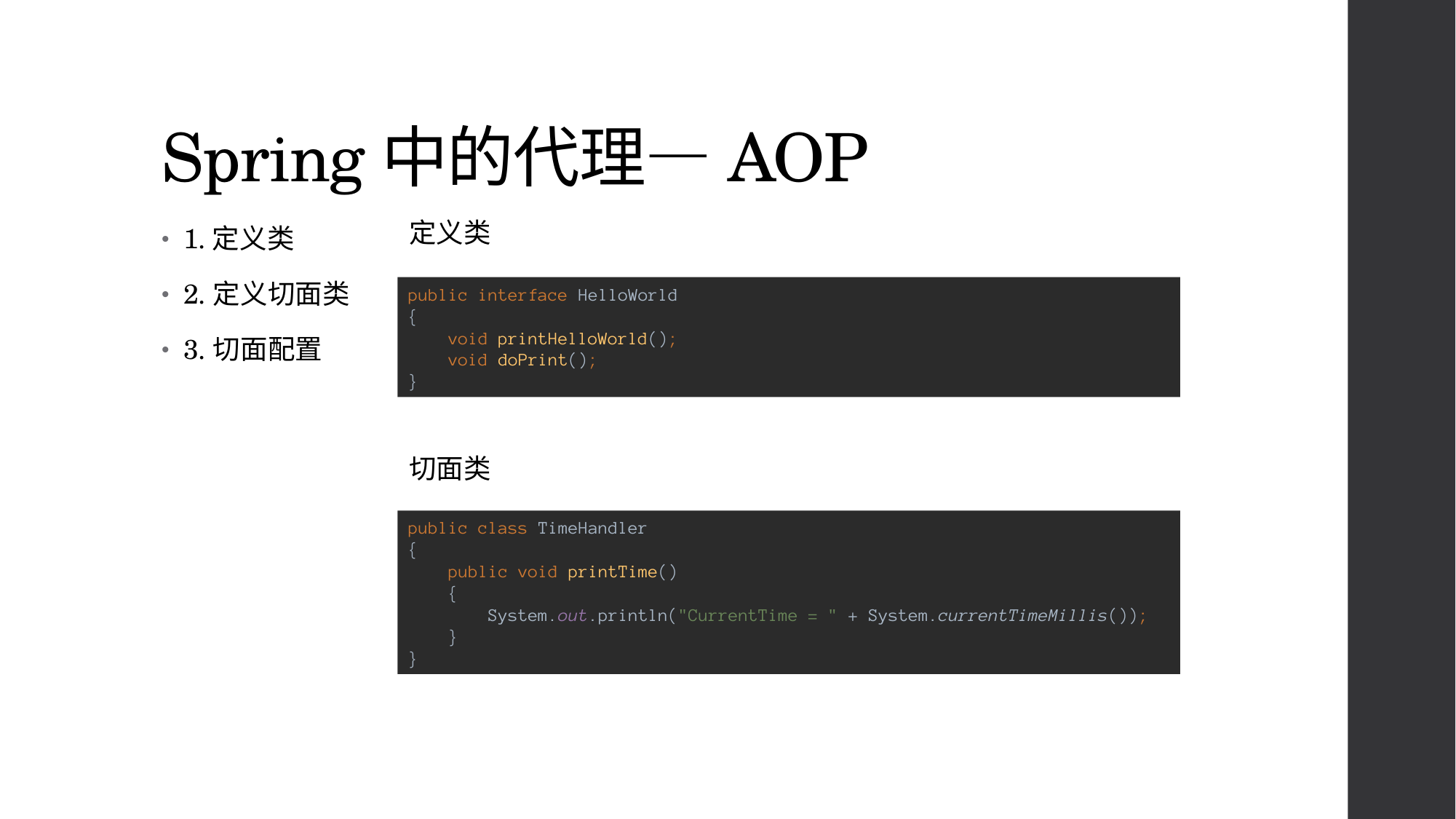

# Spring中的代理—AOP
定义类
1.定义类
2.定义切面类
3.切面配置
public interface HelloWorld
{
    void printHelloWorld();
    void doPrint();
}
切面类
public class TimeHandler
{
    public void printTime()
    {
        System.out.println("CurrentTime = " + System.currentTimeMillis());
    }
}